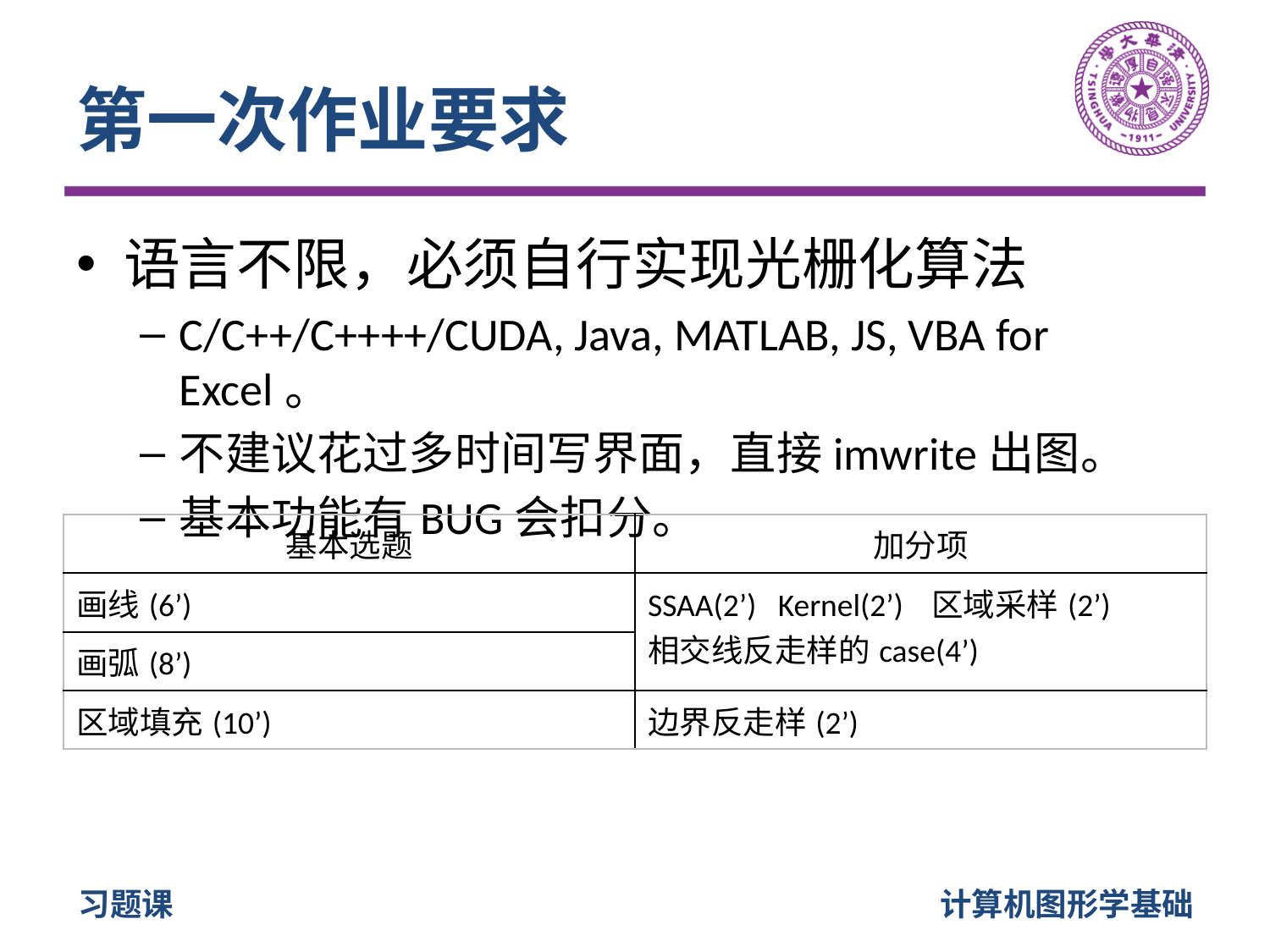

# 第一次作业要求
语言不限，必须自行实现光栅化算法
C/C++/C++++/CUDA, Java, MATLAB, JS, VBA for Excel。
不建议花过多时间写界面，直接imwrite出图。
基本功能有BUG会扣分。

| 基本选题 | 加分项 |
| --- | --- |
| 画线(6’) | SSAA(2’) Kernel(2’) 区域采样(2’) 相交线反走样的case(4’) |
| 画弧(8’) |  |
| 区域填充(10’) | 边界反走样(2’) |